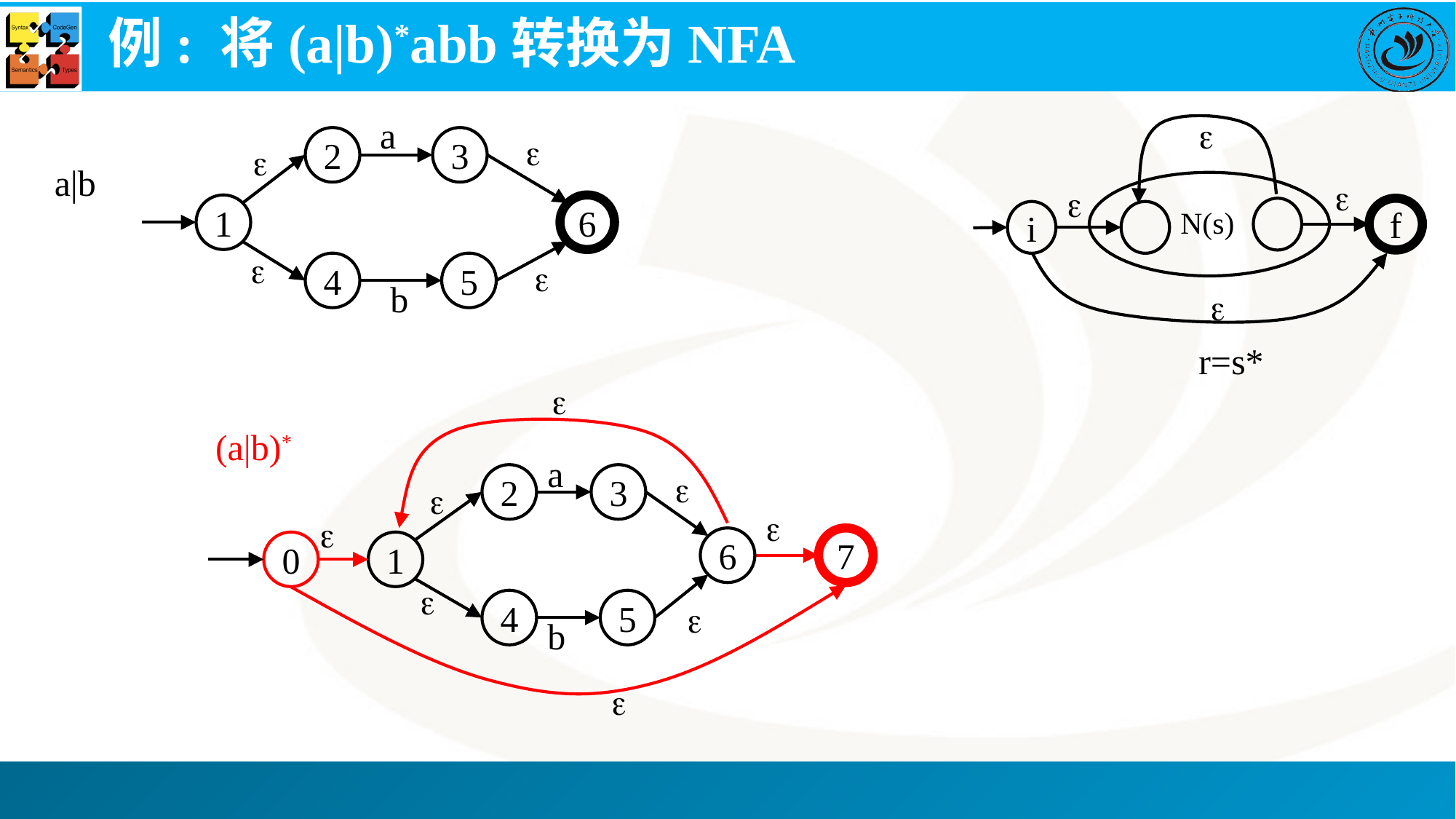

# 例: 将(a|b)*abb转换为NFA
a
ε
2
3
ε
1
6
ε
ε
4
5
b
ε

ε

ε
N(s)

f
i

ε
r=s*
a|b
ε

a
ε
2
3
ε
ε
ε
6
7
0
1
ε

4
5
ε
b
ε
(a|b)*
76